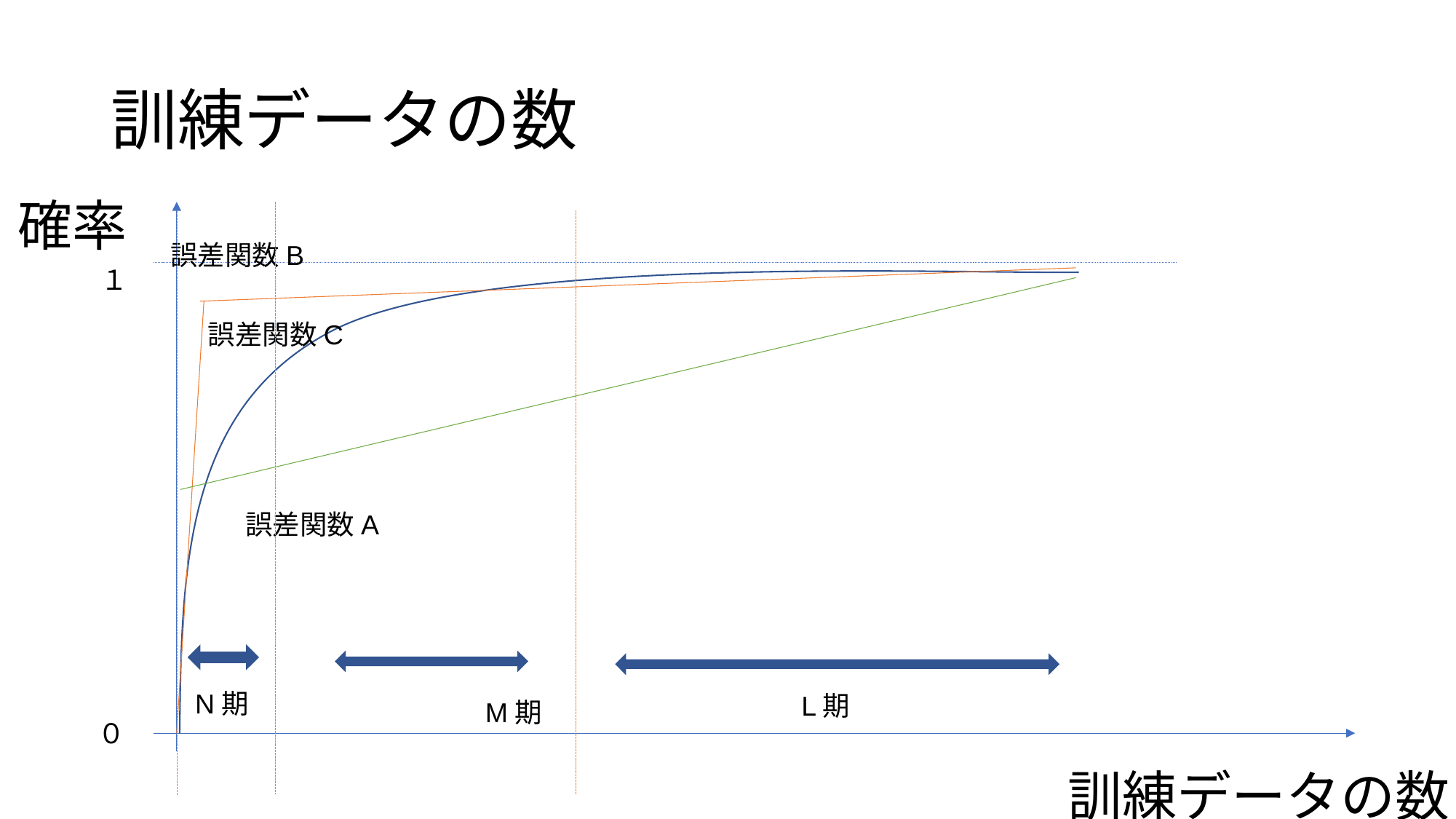

# 訓練データの数
確率
誤差関数B
１

誤差関数C
誤差関数A

N期
L期
M期
０
訓練データの数